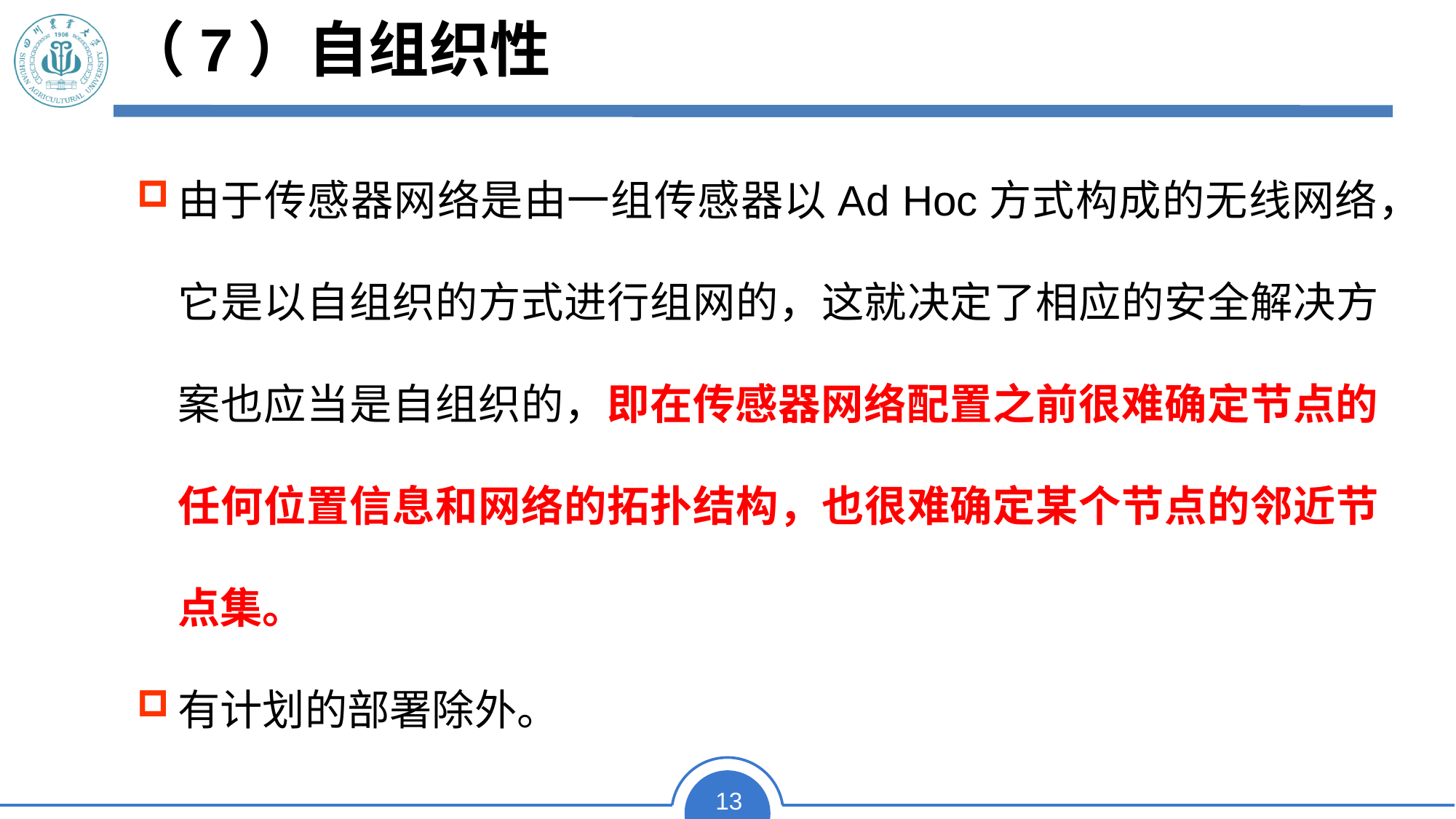

# （7）自组织性
由于传感器网络是由一组传感器以Ad Hoc方式构成的无线网络，它是以自组织的方式进行组网的，这就决定了相应的安全解决方案也应当是自组织的，即在传感器网络配置之前很难确定节点的任何位置信息和网络的拓扑结构，也很难确定某个节点的邻近节点集。
有计划的部署除外。